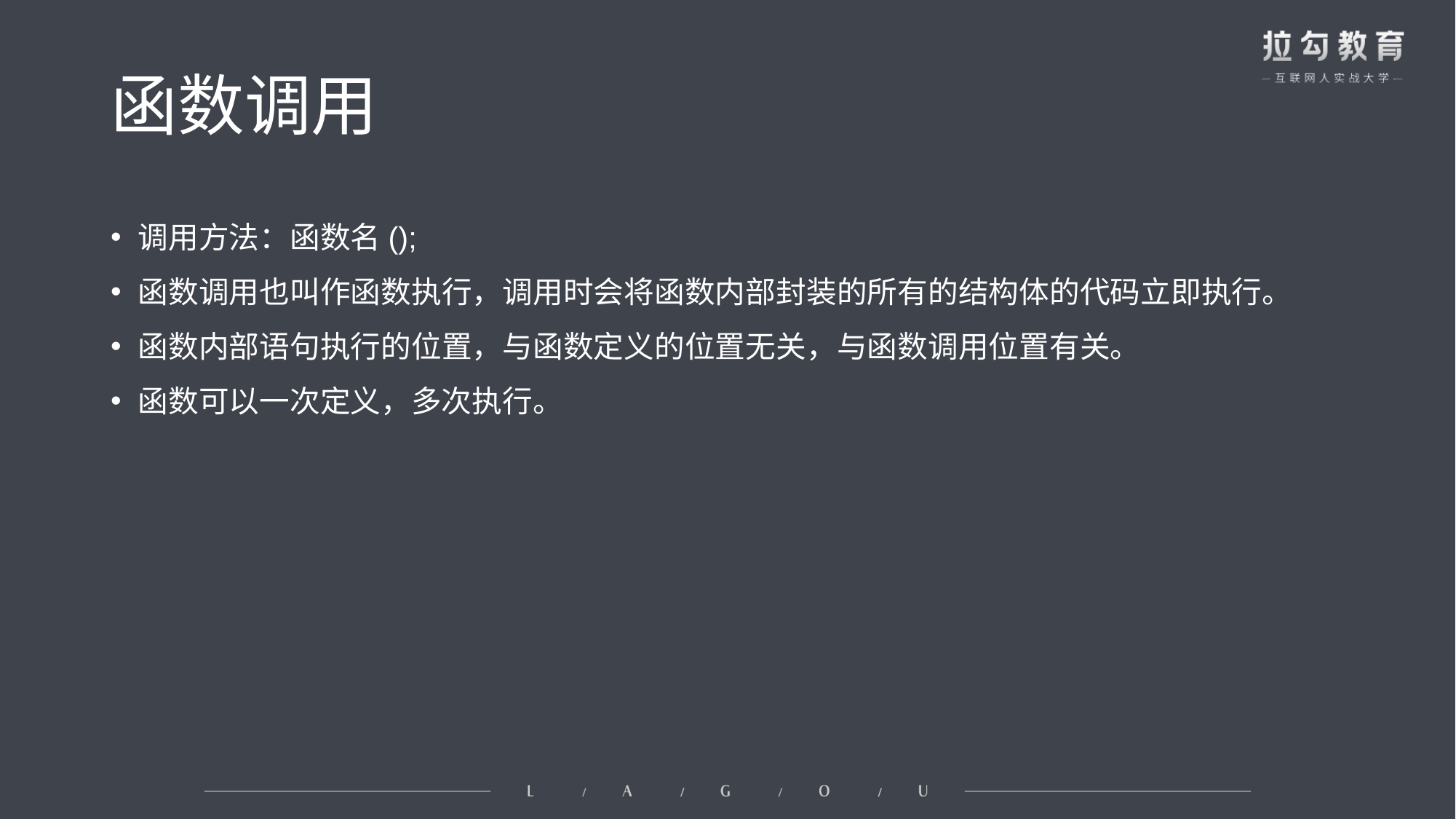

# 函数调用
调用方法：函数名();
函数调用也叫作函数执行，调用时会将函数内部封装的所有的结构体的代码立即执行。
函数内部语句执行的位置，与函数定义的位置无关，与函数调用位置有关。
函数可以一次定义，多次执行。